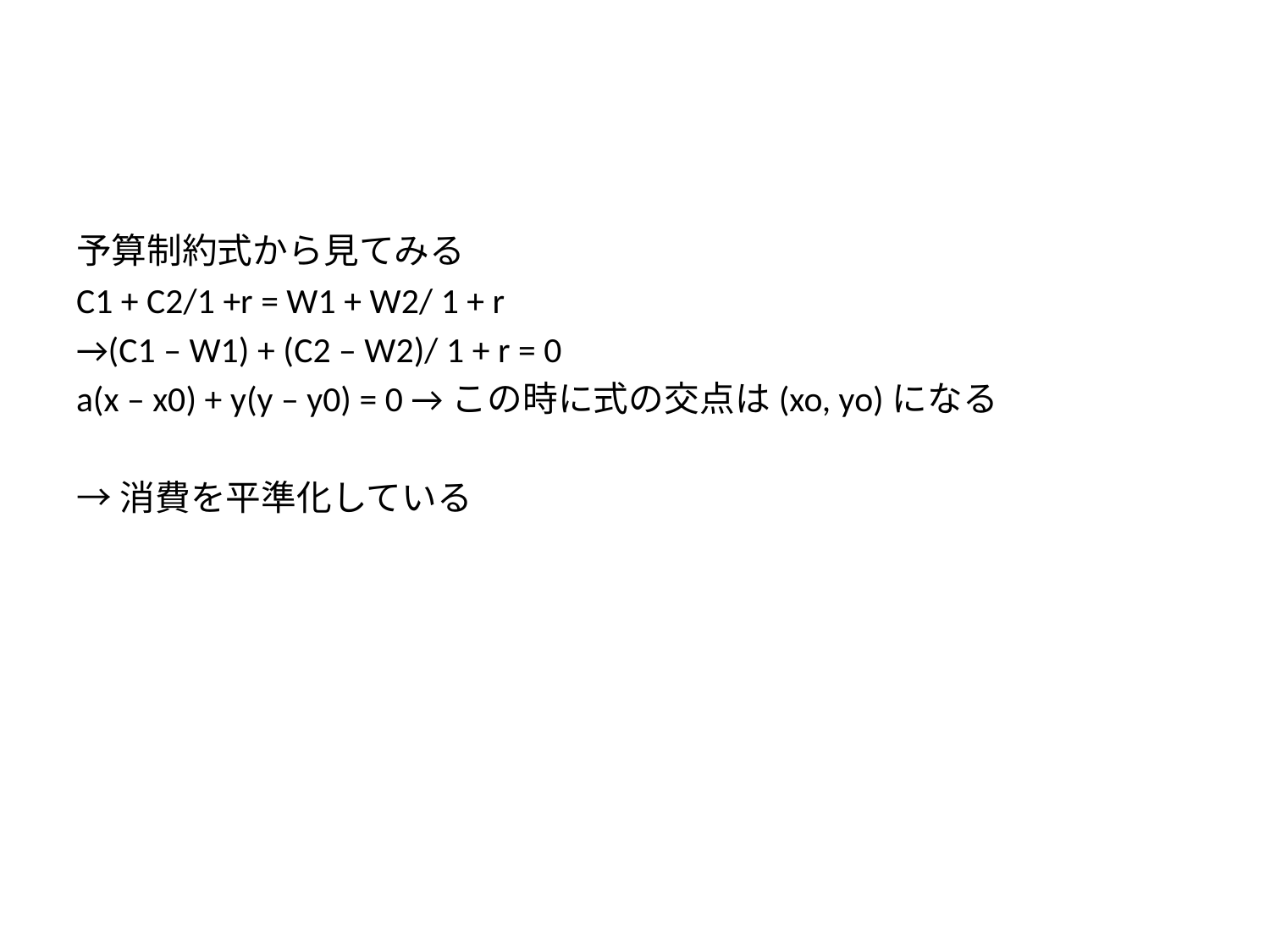

#
予算制約式から見てみる
C1 + C2/1 +r = W1 + W2/ 1 + r
→(C1 – W1) + (C2 – W2)/ 1 + r = 0
a(x – x0) + y(y – y0) = 0 →この時に式の交点は(xo, yo)になる

→消費を平準化している